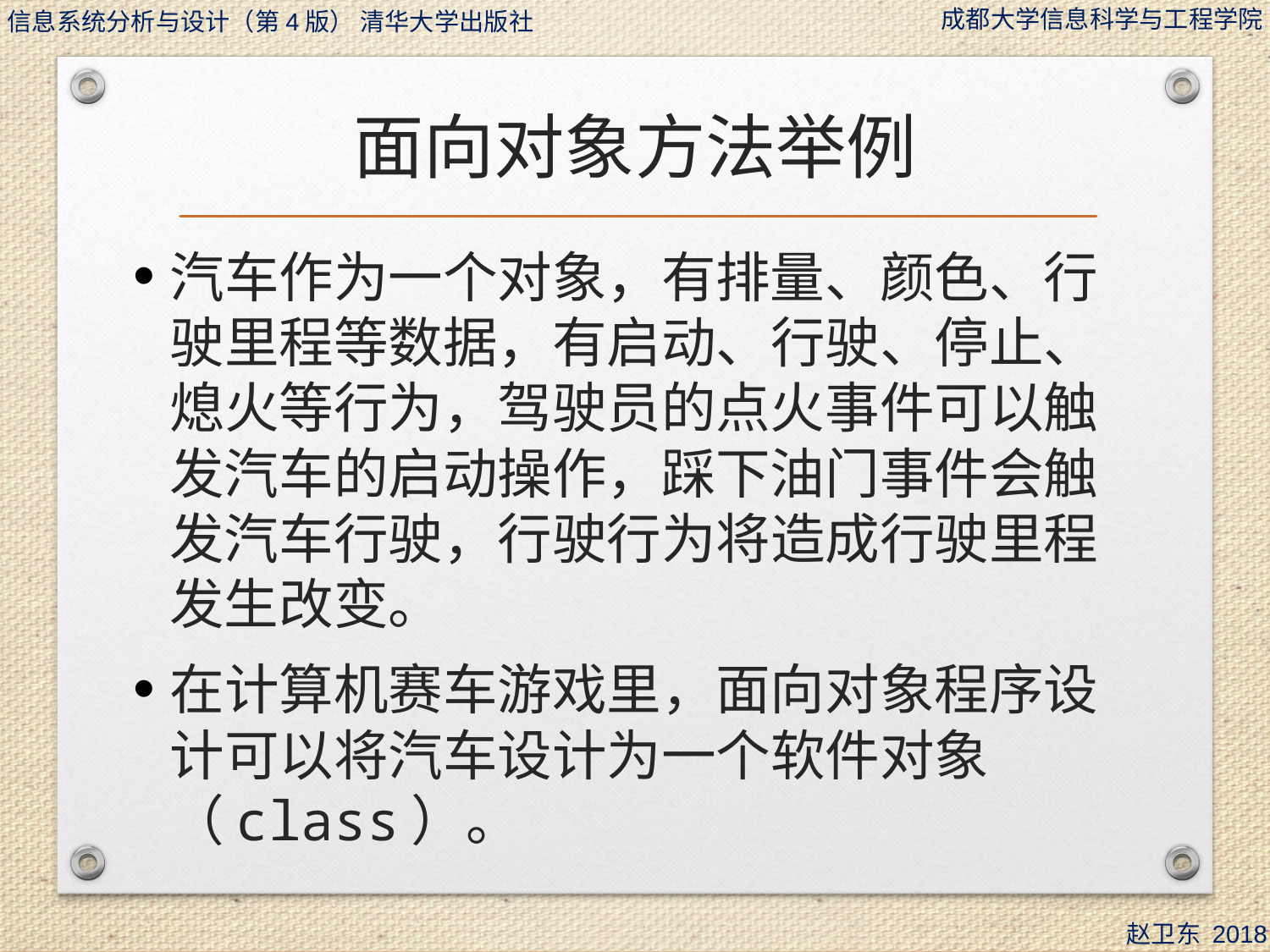

# 面向对象方法举例
汽车作为一个对象，有排量、颜色、行驶里程等数据，有启动、行驶、停止、熄火等行为，驾驶员的点火事件可以触发汽车的启动操作，踩下油门事件会触发汽车行驶，行驶行为将造成行驶里程发生改变。
在计算机赛车游戏里，面向对象程序设计可以将汽车设计为一个软件对象（class）。